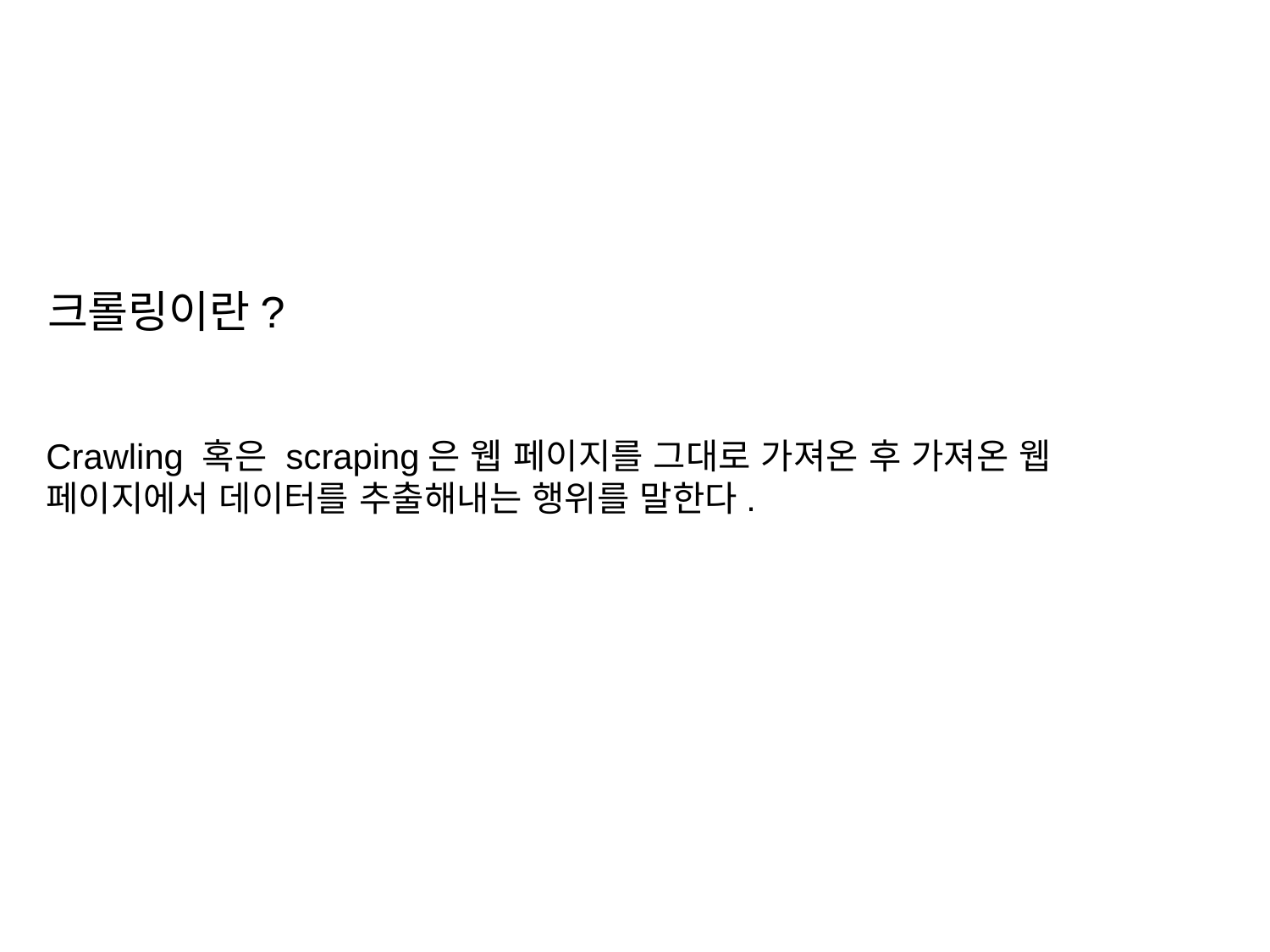

# 크롤링이란?
Crawling 혹은 scraping은 웹 페이지를 그대로 가져온 후 가져온 웹 페이지에서 데이터를 추출해내는 행위를 말한다.